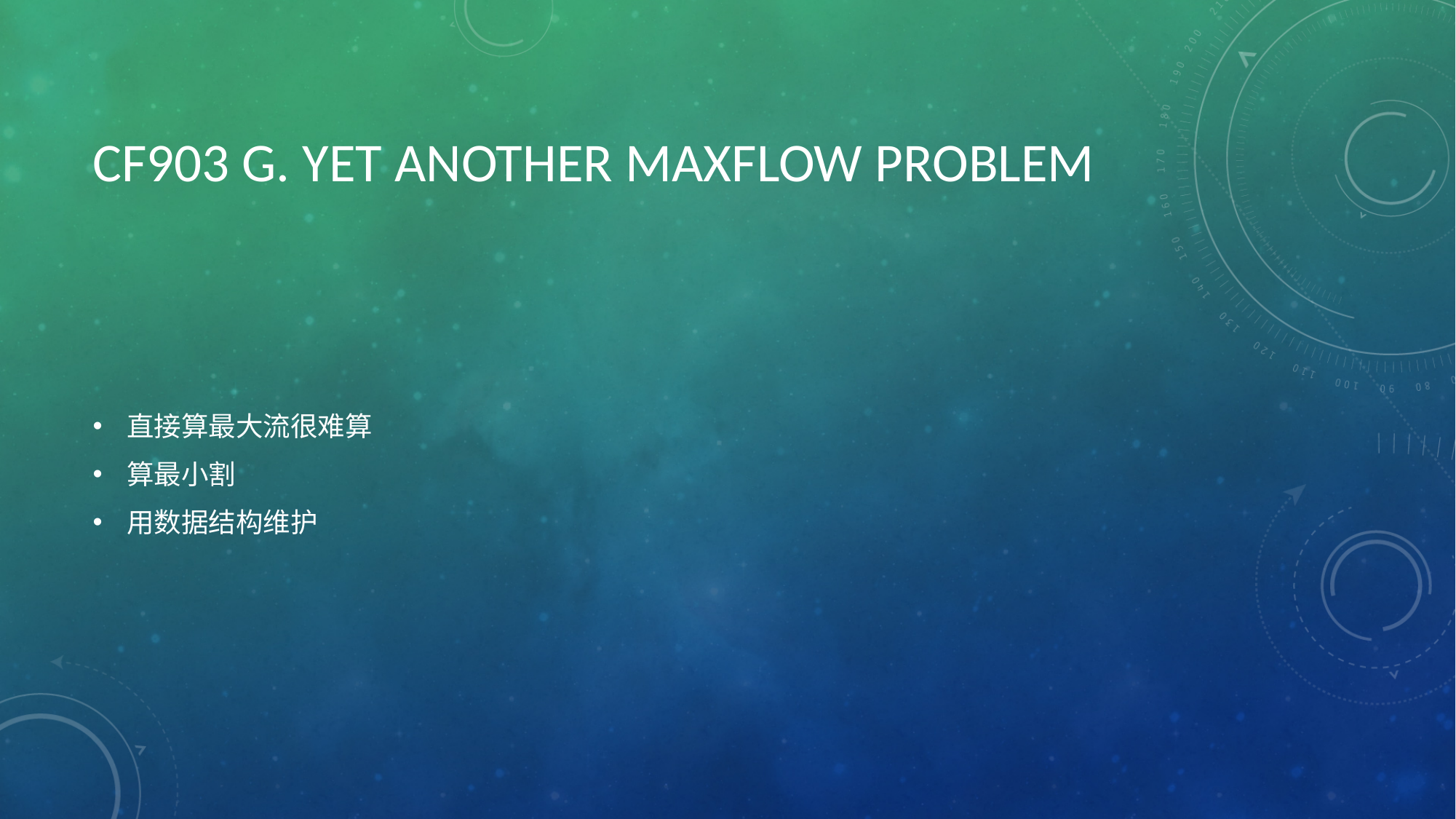

# CF903 G. Yet Another Maxflow Problem
直接算最大流很难算
算最小割
用数据结构维护